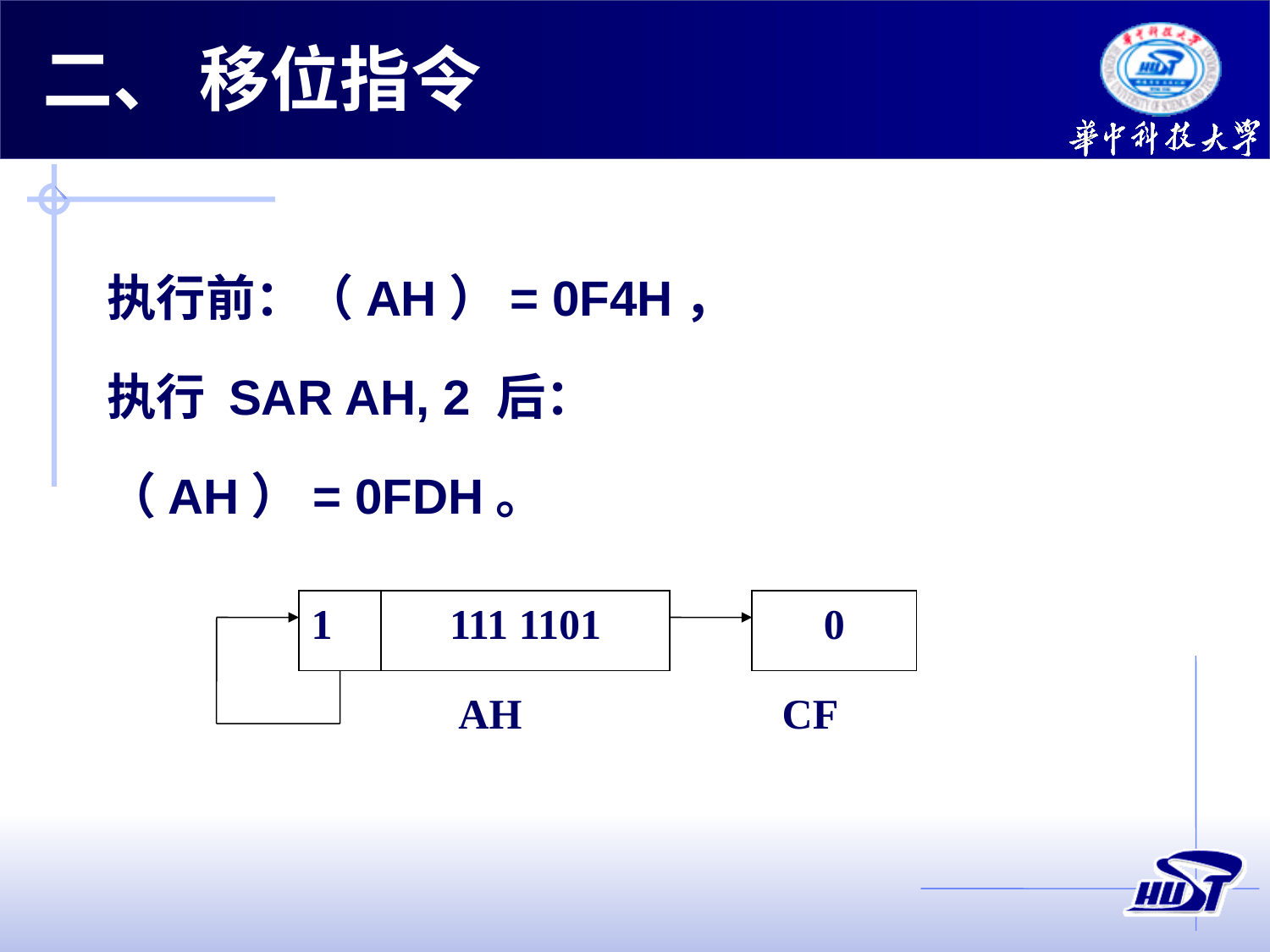

# 二、 移位指令
执行前：（AH）= 0F4H，
执行 SAR AH, 2 后：
（AH）= 0FDH。
1

111 1101

0

AH

CF